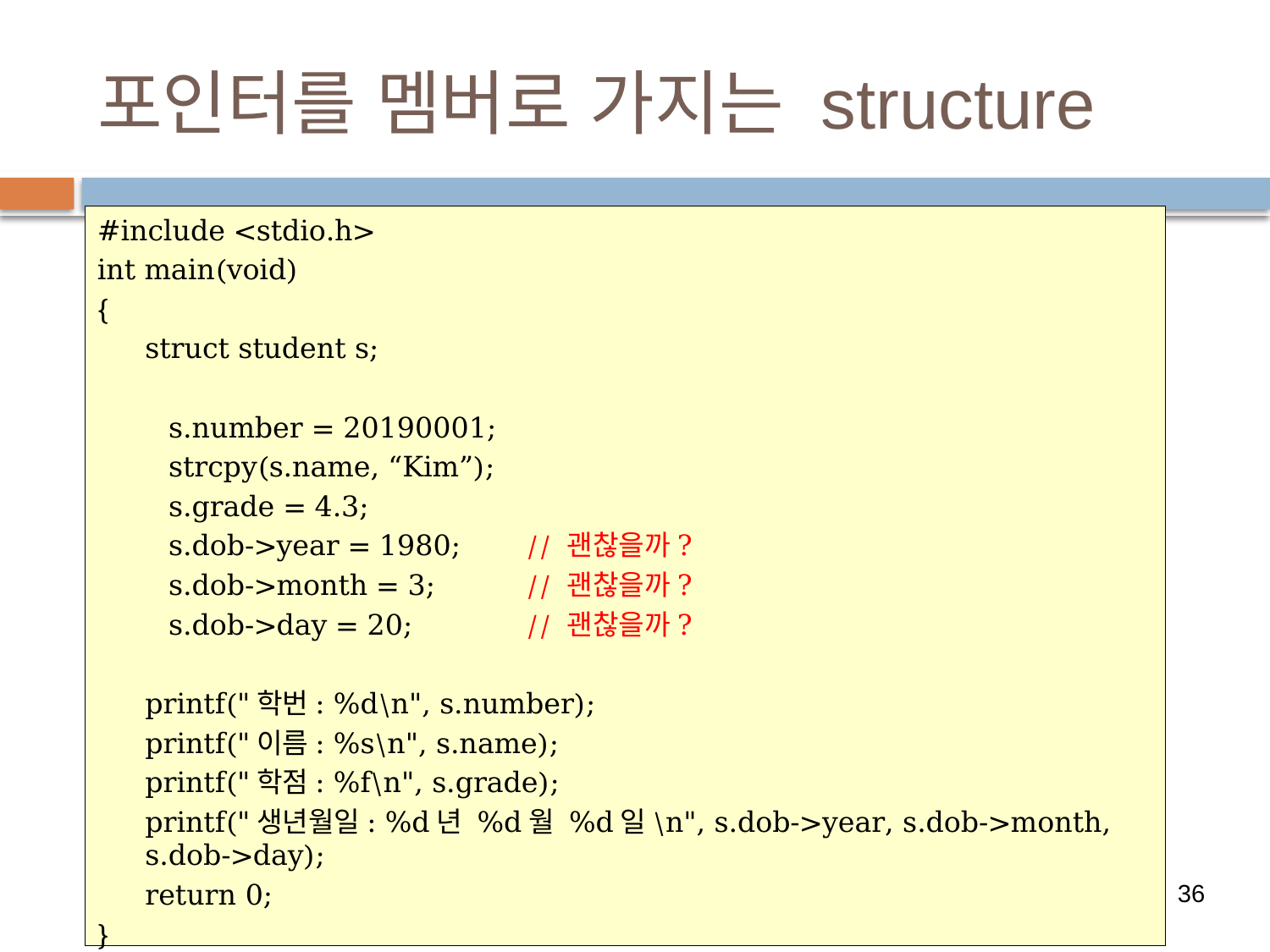

# 포인터를 멤버로 가지는 structure
#include <stdio.h>
int main(void)
{
	struct student s;

        s.number = 20190001;
        strcpy(s.name, “Kim”);
        s.grade = 4.3;
        s.dob->year = 1980;	// 괜찮을까?
        s.dob->month = 3; 	// 괜찮을까?
        s.dob->day = 20; 	// 괜찮을까?

	printf("학번: %d\n", s.number);
	printf("이름: %s\n", s.name);
	printf("학점: %f\n", s.grade);
	printf("생년월일: %d년 %d월 %d일\n", s.dob->year, s.dob->month, s.dob->day);
	return 0;
}
36